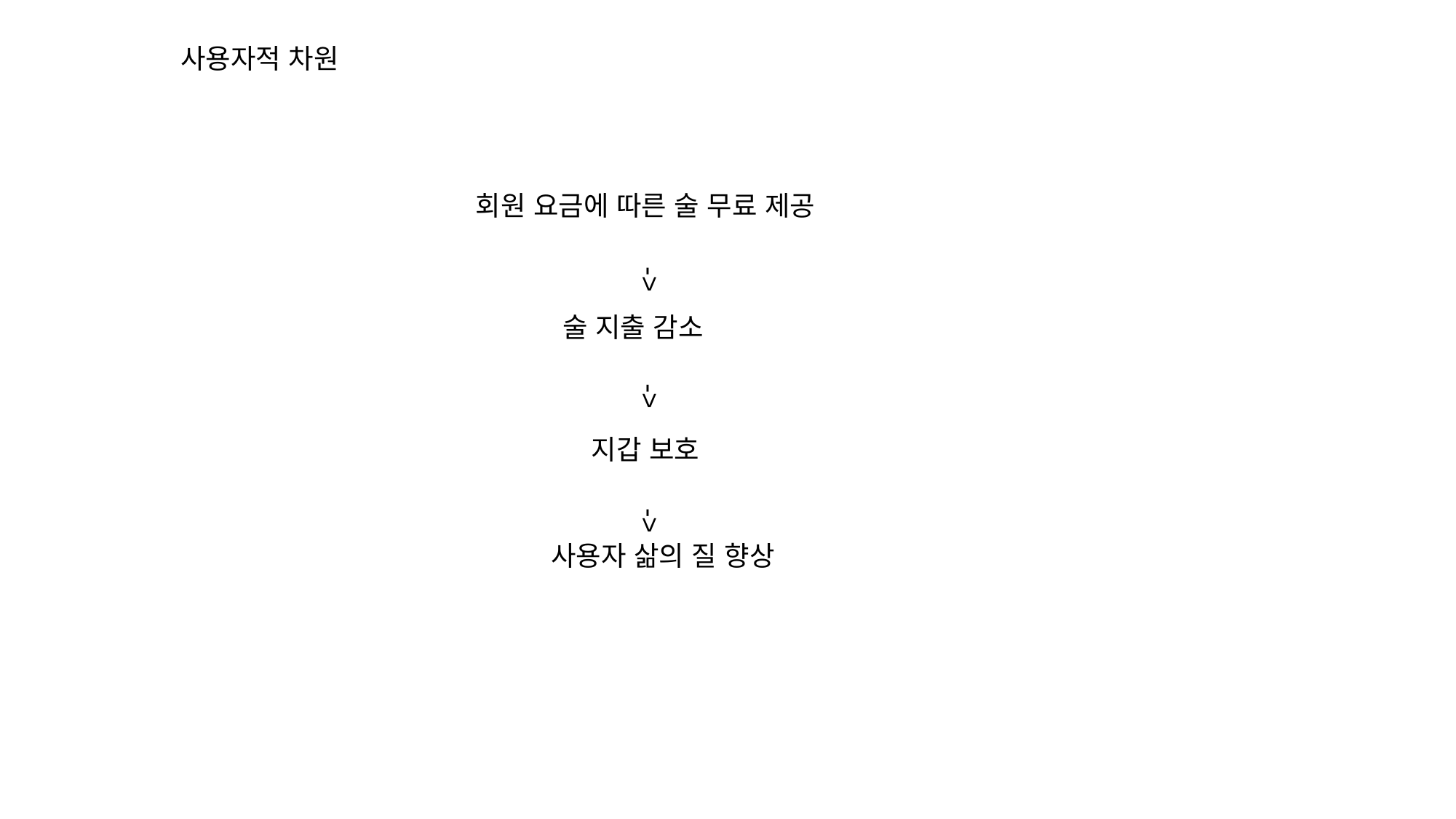

사용자적 차원

회원 요금에 따른 술 무료 제공
->
술 지출 감소
->
지갑 보호
->
사용자 삶의 질 향상